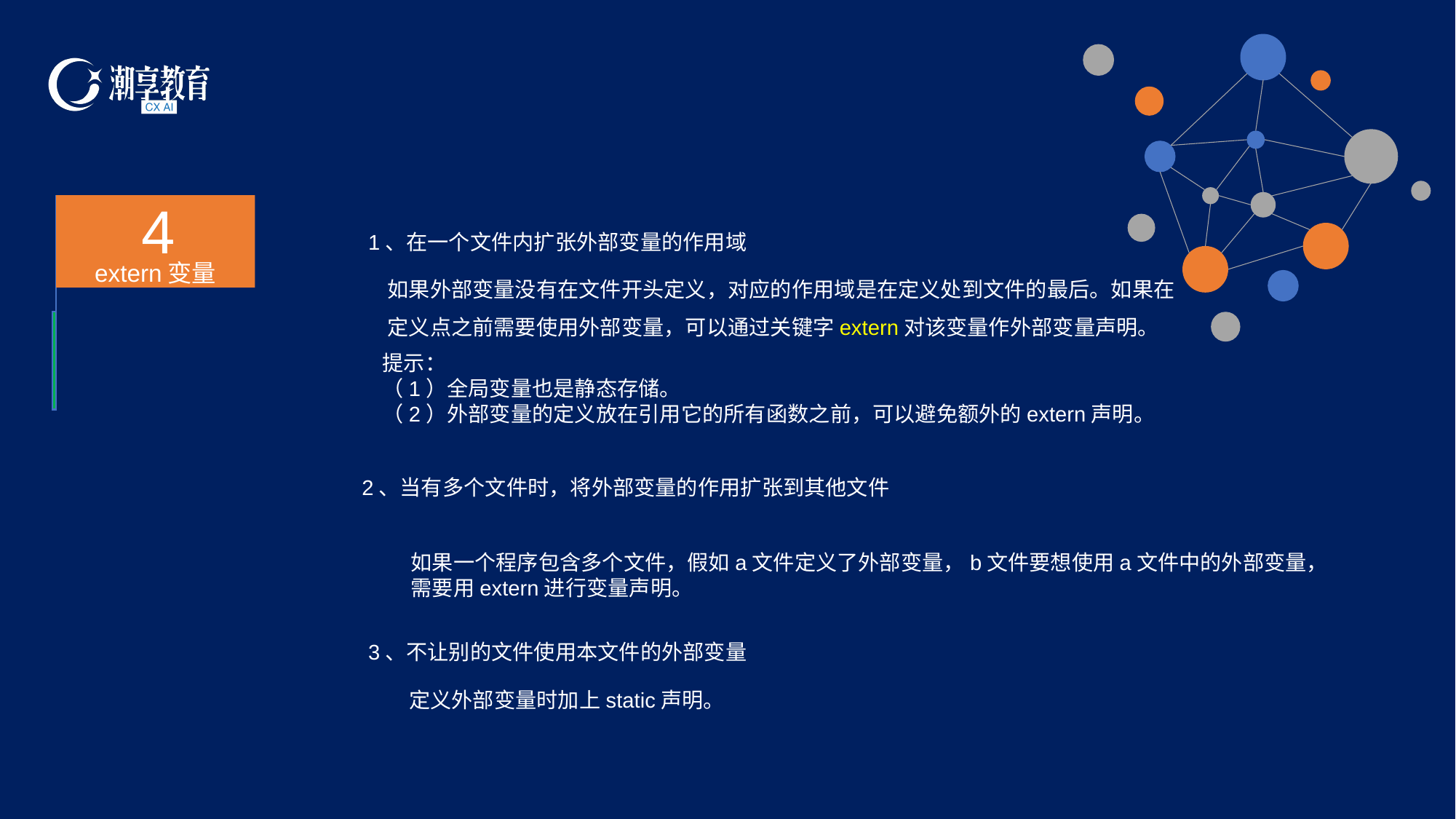

4

extern变量

1、在一个文件内扩张外部变量的作用域
如果外部变量没有在文件开头定义，对应的作用域是在定义处到文件的最后。如果在定义点之前需要使用外部变量，可以通过关键字extern对该变量作外部变量声明。
提示：
（1）全局变量也是静态存储。
（2）外部变量的定义放在引用它的所有函数之前，可以避免额外的extern声明。
2、当有多个文件时，将外部变量的作用扩张到其他文件
如果一个程序包含多个文件，假如a文件定义了外部变量，b文件要想使用a文件中的外部变量，需要用extern进行变量声明。
3、不让别的文件使用本文件的外部变量
定义外部变量时加上static声明。